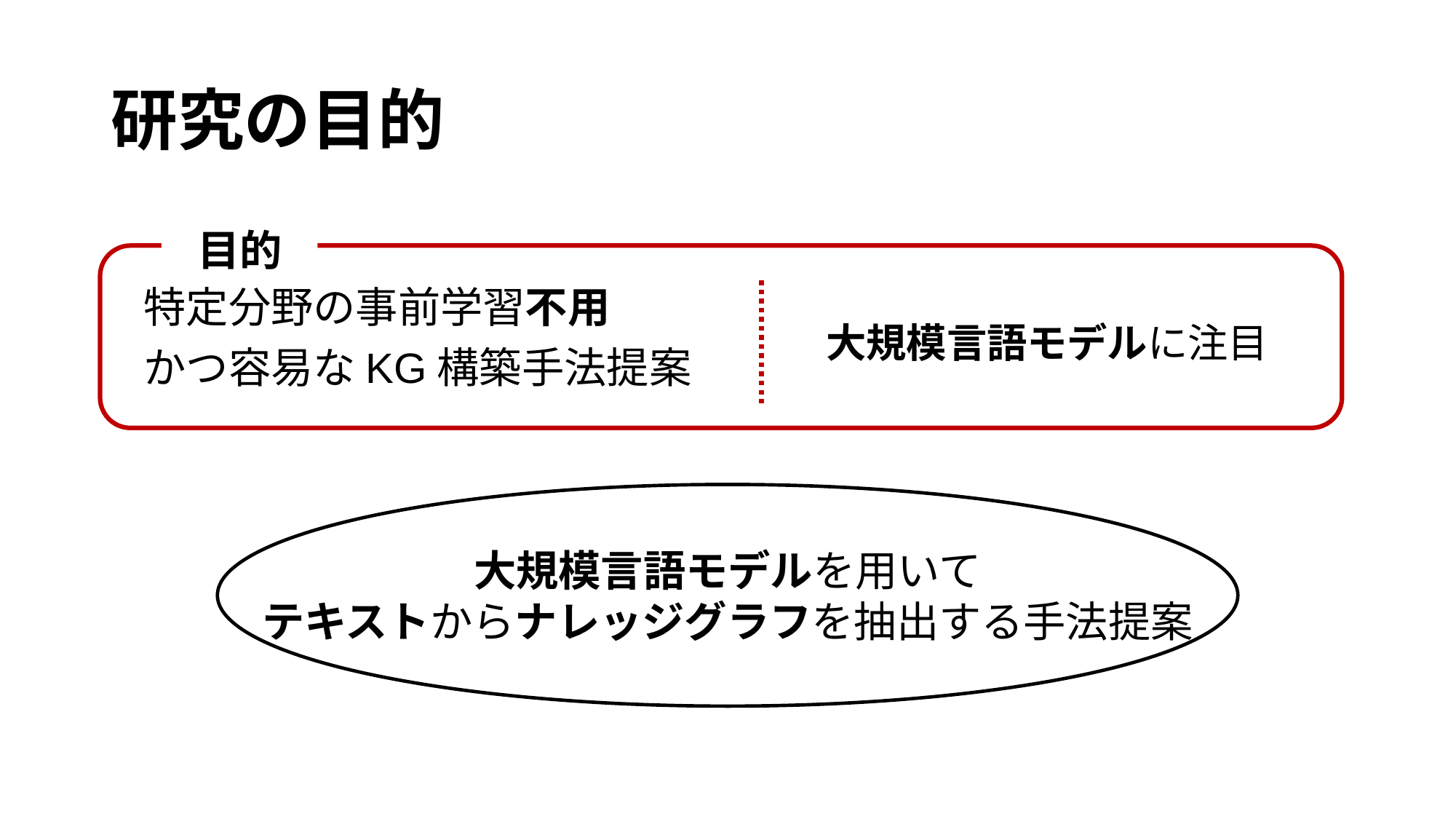

# 研究の目的
目的

特定分野の事前学習不用
かつ容易なKG構築手法提案
大規模言語モデルに注目

大規模言語モデルを用いて
テキストからナレッジグラフを抽出する手法提案